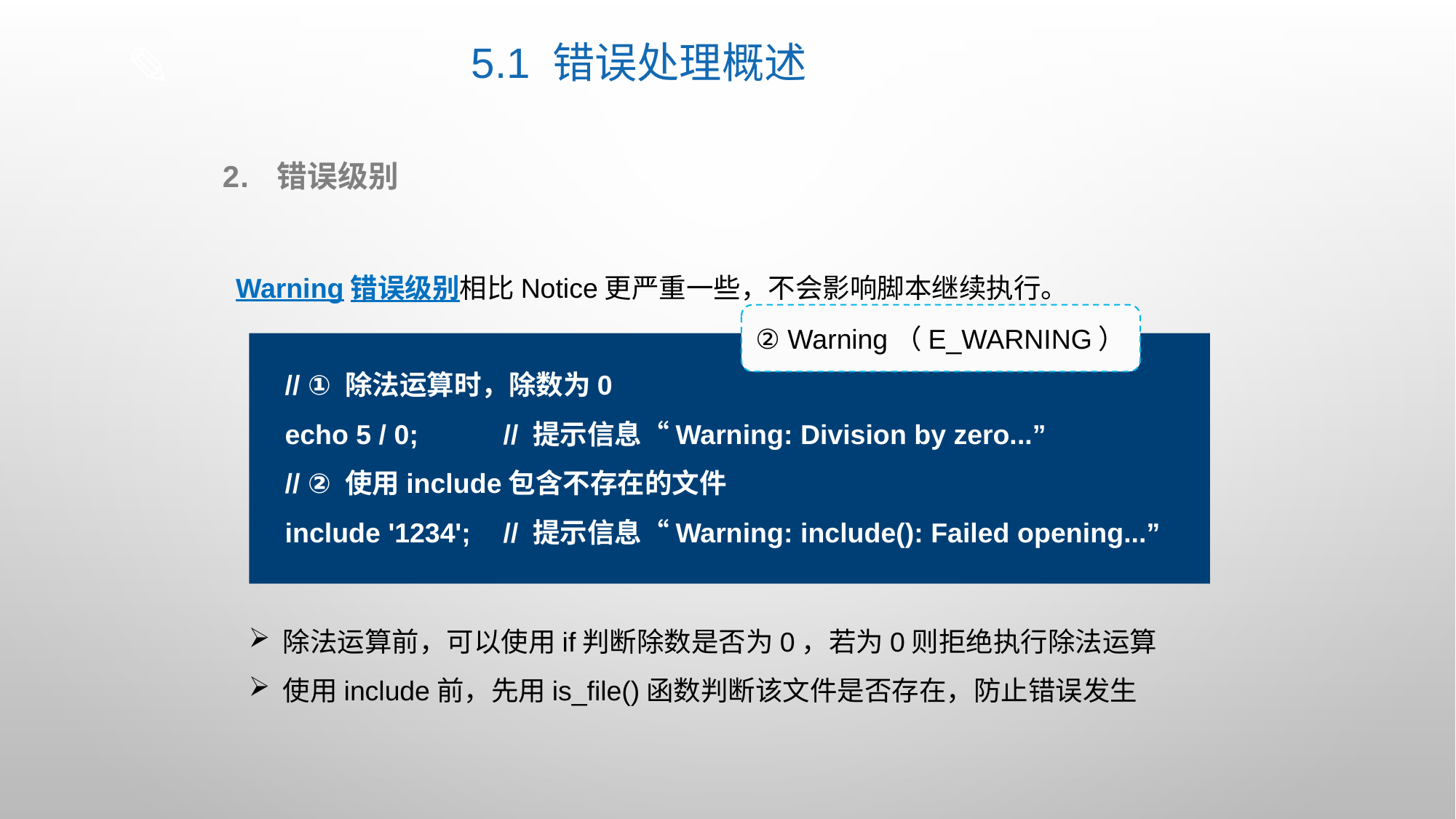

# 5.1 错误处理概述
错误级别
Warning错误级别相比Notice更严重一些，不会影响脚本继续执行。
② Warning（E_WARNING）

// ① 除法运算时，除数为0
echo 5 / 0;	// 提示信息“Warning: Division by zero...”
// ② 使用include包含不存在的文件
include '1234';	// 提示信息“Warning: include(): Failed opening...”
除法运算前，可以使用if判断除数是否为0，若为0则拒绝执行除法运算
使用include前，先用is_file()函数判断该文件是否存在，防止错误发生